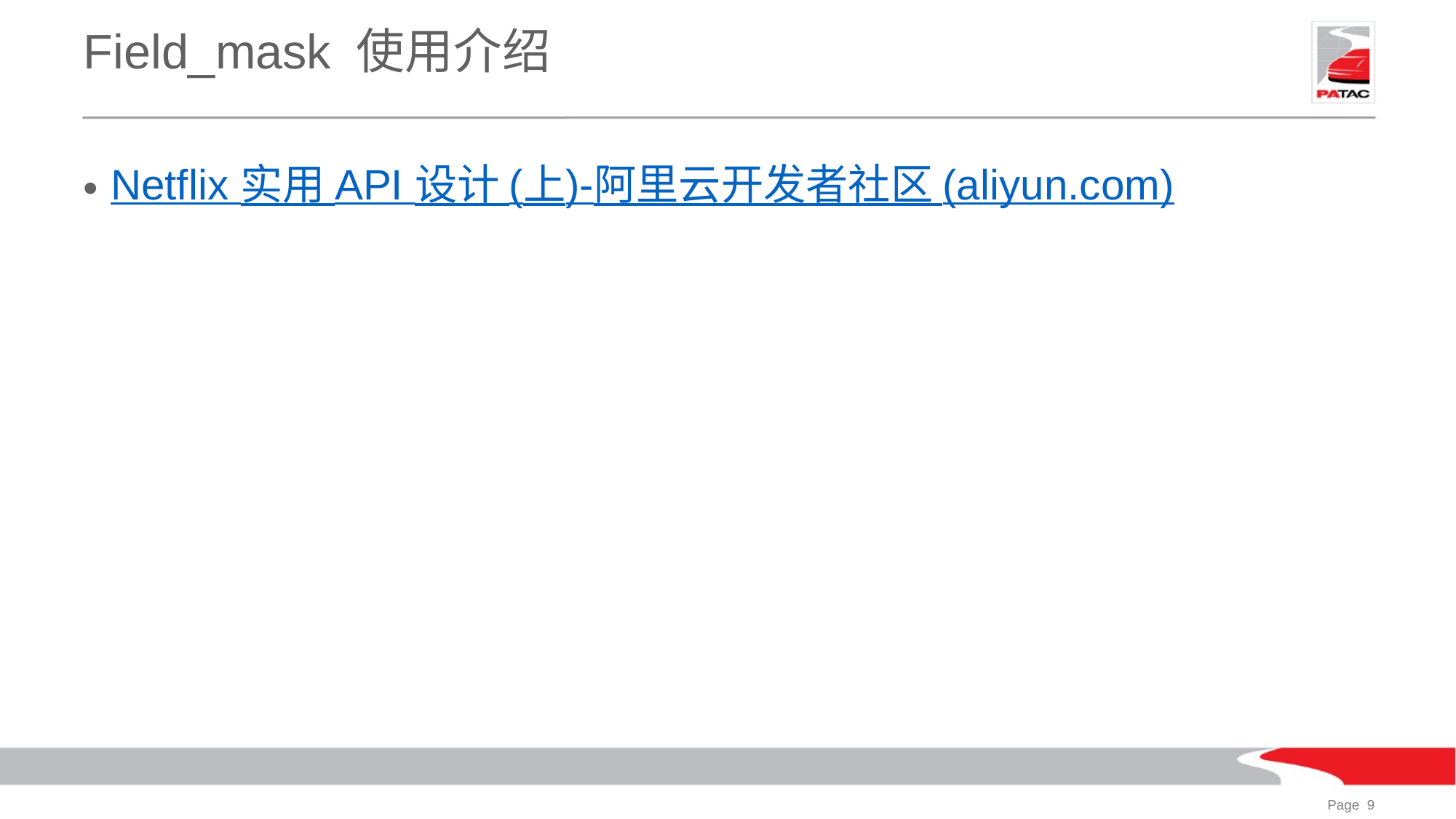

# Field_mask 使用介绍
Netflix 实用 API 设计 (上)-阿里云开发者社区 (aliyun.com)